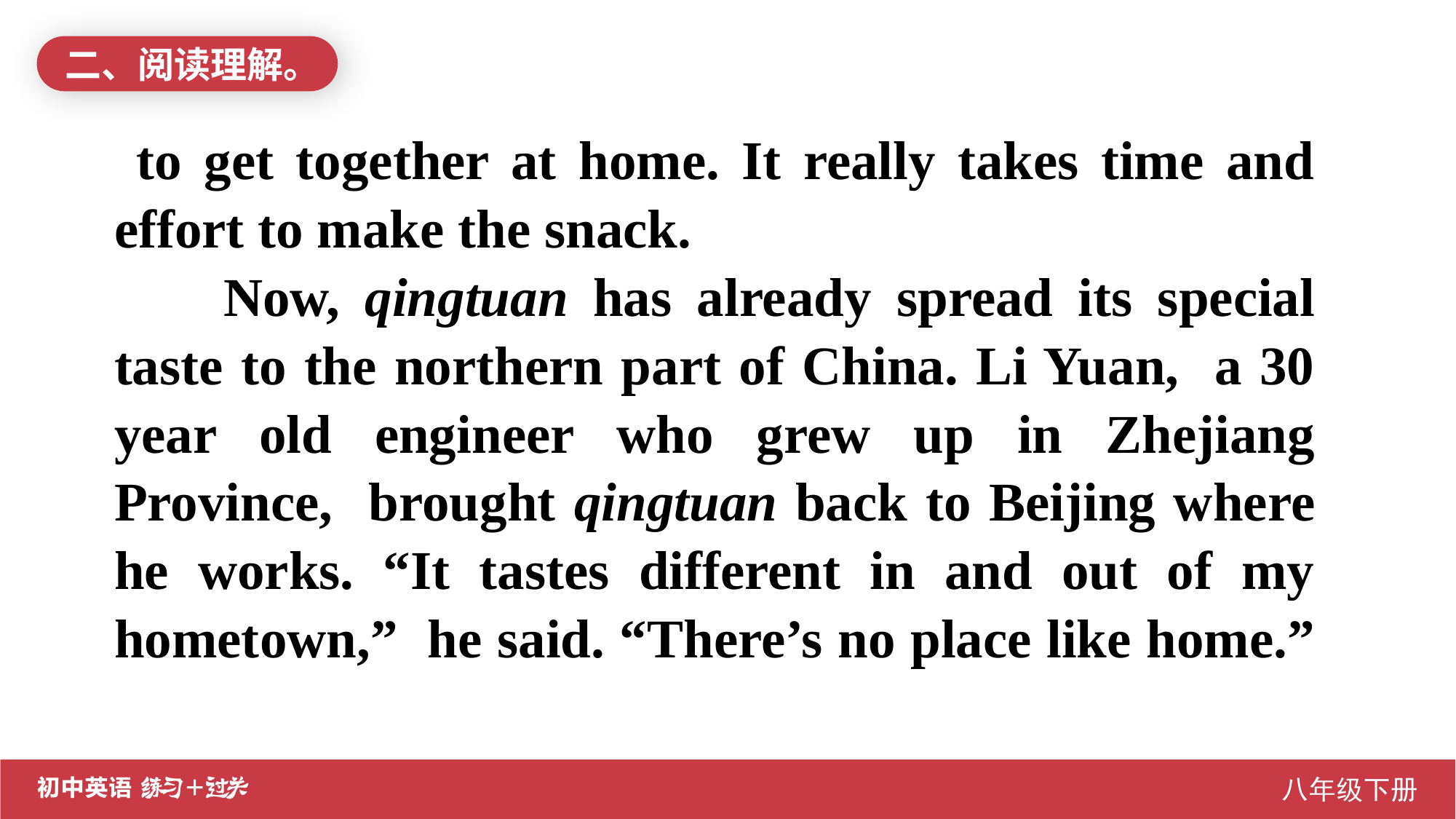

二、阅读理解。
 to get together at home. It really takes time and effort to make the snack.
	Now, qingtuan has already spread its special taste to the northern part of China. Li Yuan,  a 30 year old engineer who grew up in Zhejiang Province,  brought qingtuan back to Beijing where he works. “It tastes different in and out of my hometown,”  he said. “There’s no place like home.”